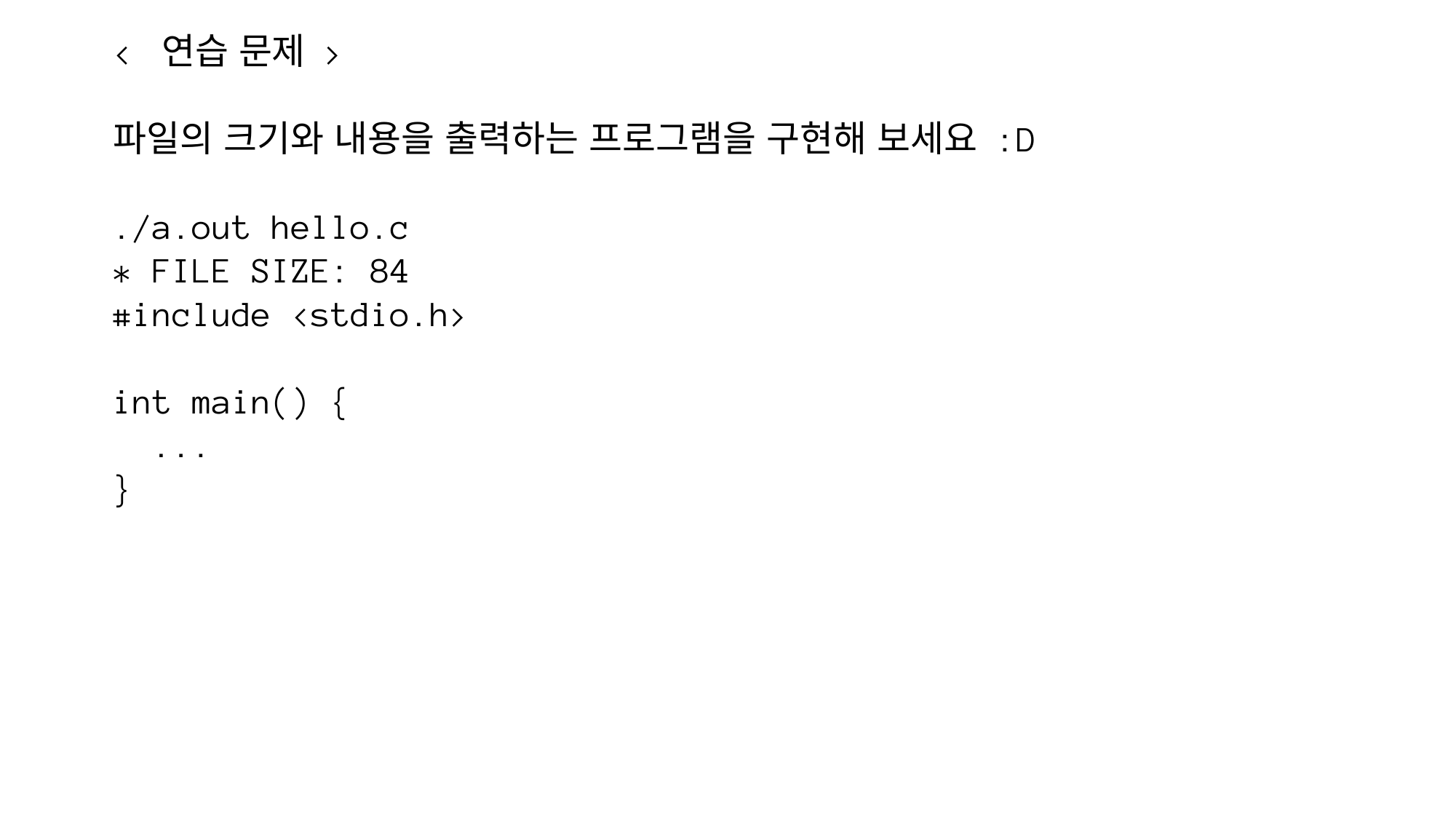

< 연습 문제 >

파일의 크기와 내용을 출력하는 프로그램을 구현해 보세요 :D

./a.out hello.c
* FILE SIZE: 84
#include <stdio.h>

int main() {
  ...
}